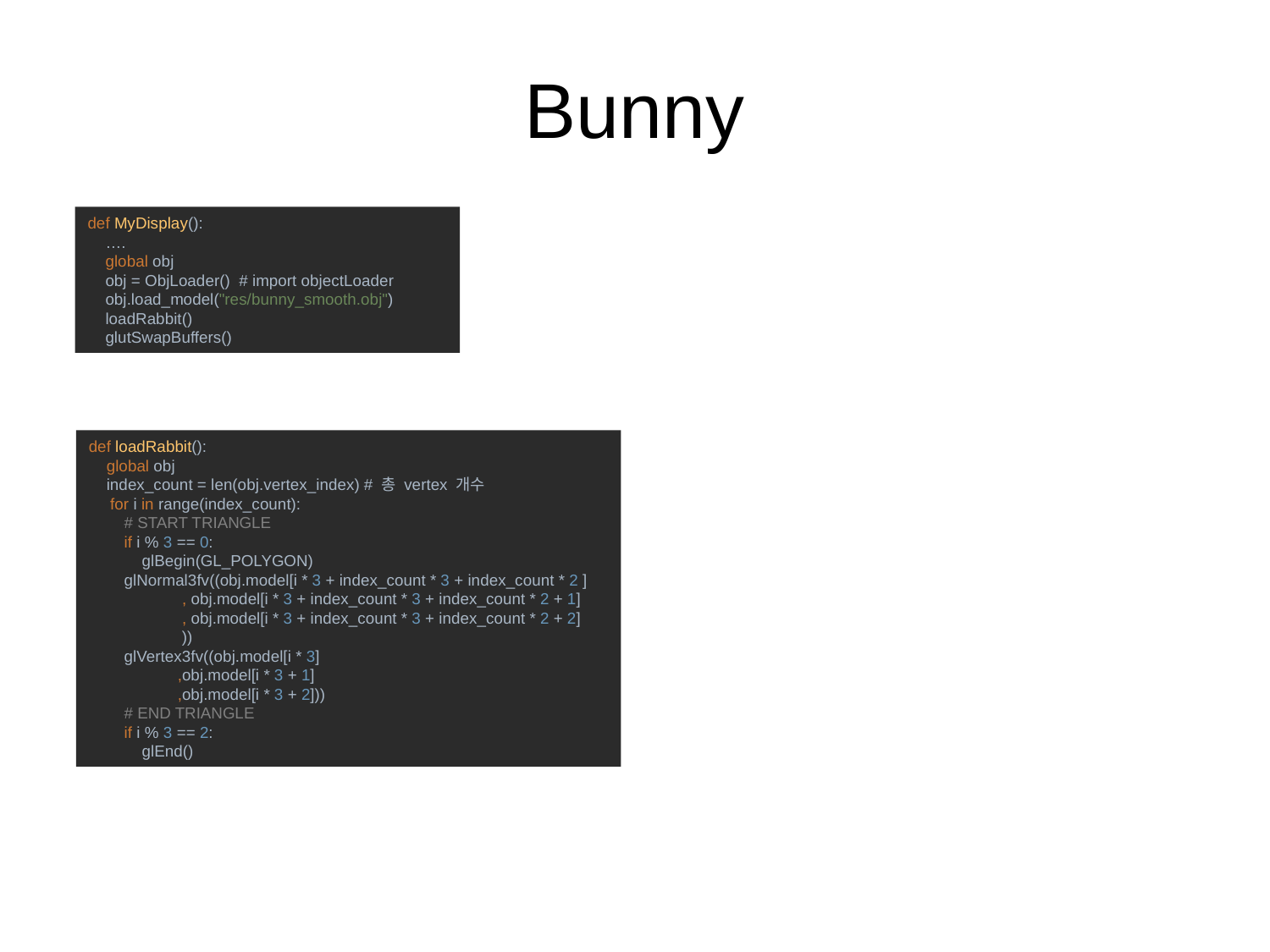

# Bunny
def MyDisplay():
    ….
    global obj
    obj = ObjLoader()  # import objectLoader
    obj.load_model("res/bunny_smooth.obj")
    loadRabbit()
    glutSwapBuffers()
def loadRabbit():
    global obj
    index_count = len(obj.vertex_index) # 총 vertex 개수
    for i in range(index_count):
        # START TRIANGLE
        if i % 3 == 0:
            glBegin(GL_POLYGON)
        glNormal3fv((obj.model[i * 3 + index_count * 3 + index_count * 2 ]
                     , obj.model[i * 3 + index_count * 3 + index_count * 2 + 1]
                     , obj.model[i * 3 + index_count * 3 + index_count * 2 + 2]
                     ))
        glVertex3fv((obj.model[i * 3]
                    ,obj.model[i * 3 + 1]
                    ,obj.model[i * 3 + 2]))
        # END TRIANGLE
        if i % 3 == 2:
            glEnd()